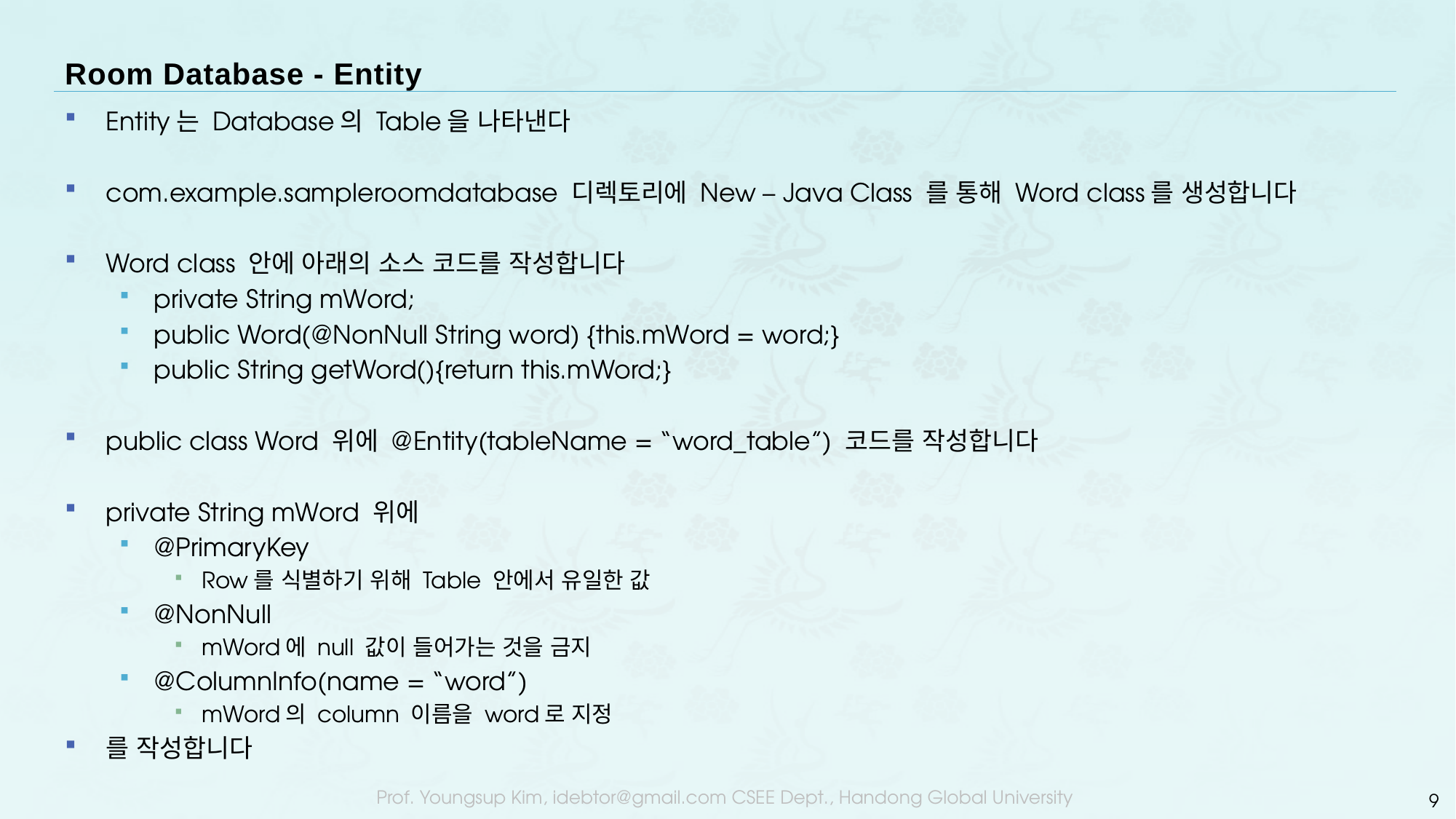

# Room Database - Entity
Entity는 Database의 Table을 나타낸다

com.example.sampleroomdatabase 디렉토리에 New – Java Class 를 통해 Word class를 생성합니다

Word class 안에 아래의 소스 코드를 작성합니다
private String mWord;
public Word(@NonNull String word) {this.mWord = word;}
public String getWord(){return this.mWord;}

public class Word 위에 @Entity(tableName = “word_table”) 코드를 작성합니다

private String mWord 위에
@PrimaryKey
Row를 식별하기 위해 Table 안에서 유일한 값
@NonNull
mWord에 null 값이 들어가는 것을 금지
@ColumnInfo(name = “word”)
mWord의 column 이름을 word로 지정
를 작성합니다

9